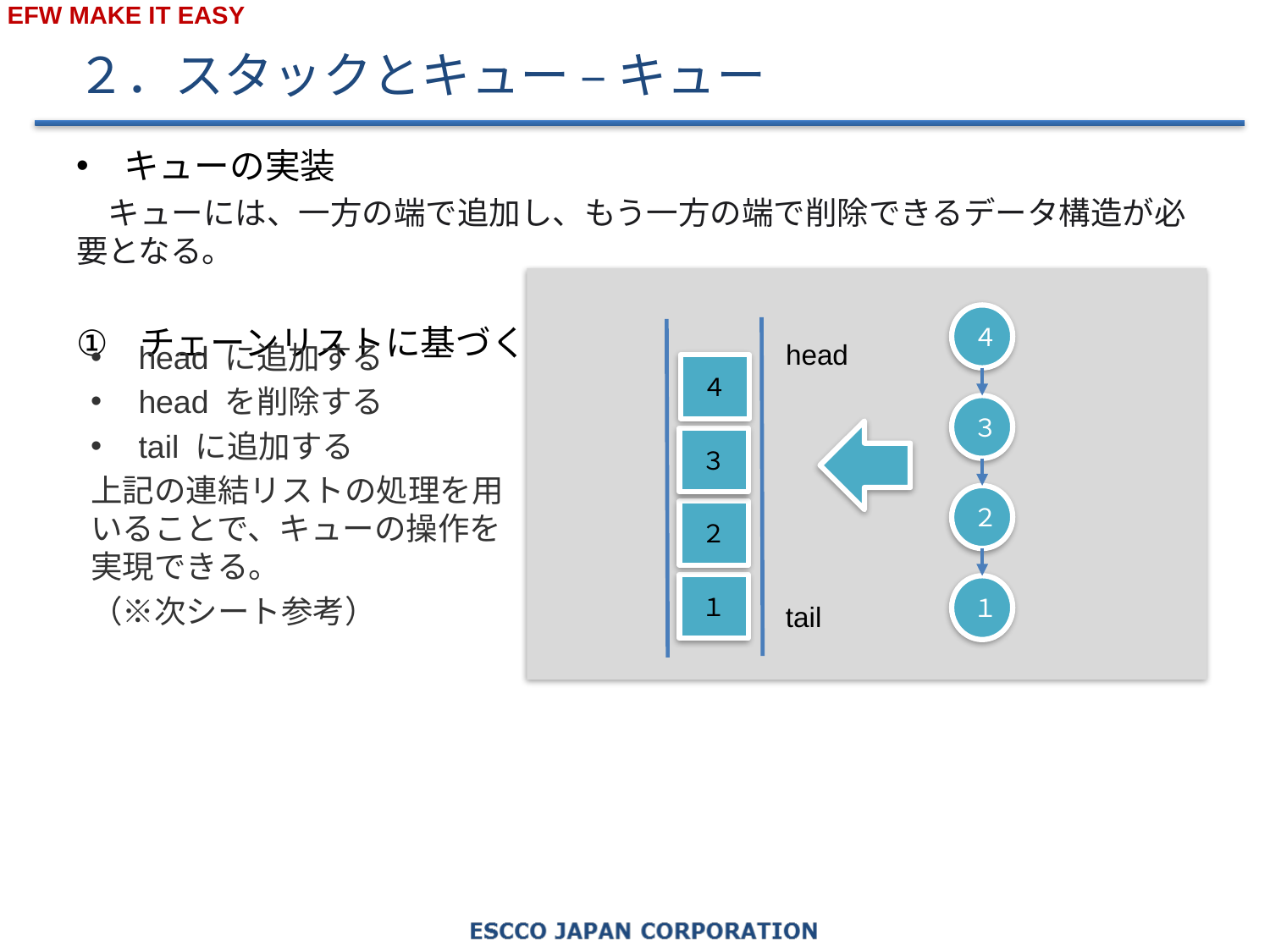

# ２．スタックとキュー – キュー
キューの実装
　キューには、一方の端で追加し、もう一方の端で削除できるデータ構造が必要となる。

チェーンリストに基づく実装

４
３
２
１
４
３
２
１
head

tail
head に追加する
head を削除する
tail に追加する
上記の連結リストの処理を用いることで、キューの操作を実現できる。
（※次シート参考）